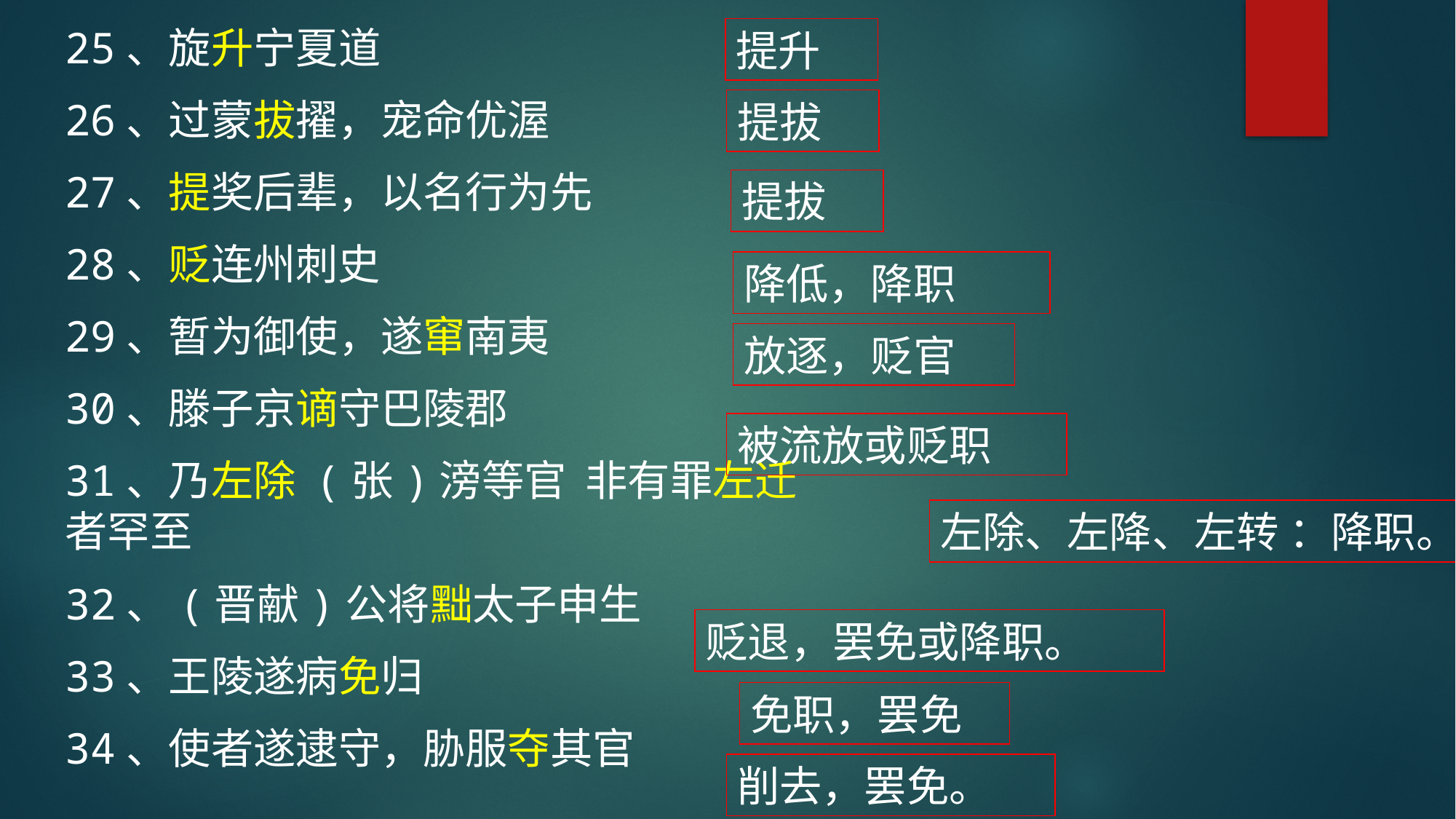

25、旋升宁夏道
26、过蒙拔擢，宠命优渥
27、提奖后辈，以名行为先
28、贬连州刺史
29、暂为御使，遂窜南夷
30、滕子京谪守巴陵郡
31、乃左除 (张)滂等官  非有罪左迁者罕至
32、(晋献)公将黜太子申生
33、王陵遂病免归
34、使者遂逮守，胁服夺其官
提升
提拔
提拔
降低，降职
放逐，贬官
被流放或贬职
左除、左降、左转 ：降职。
贬退，罢免或降职。
免职，罢免
削去，罢免。